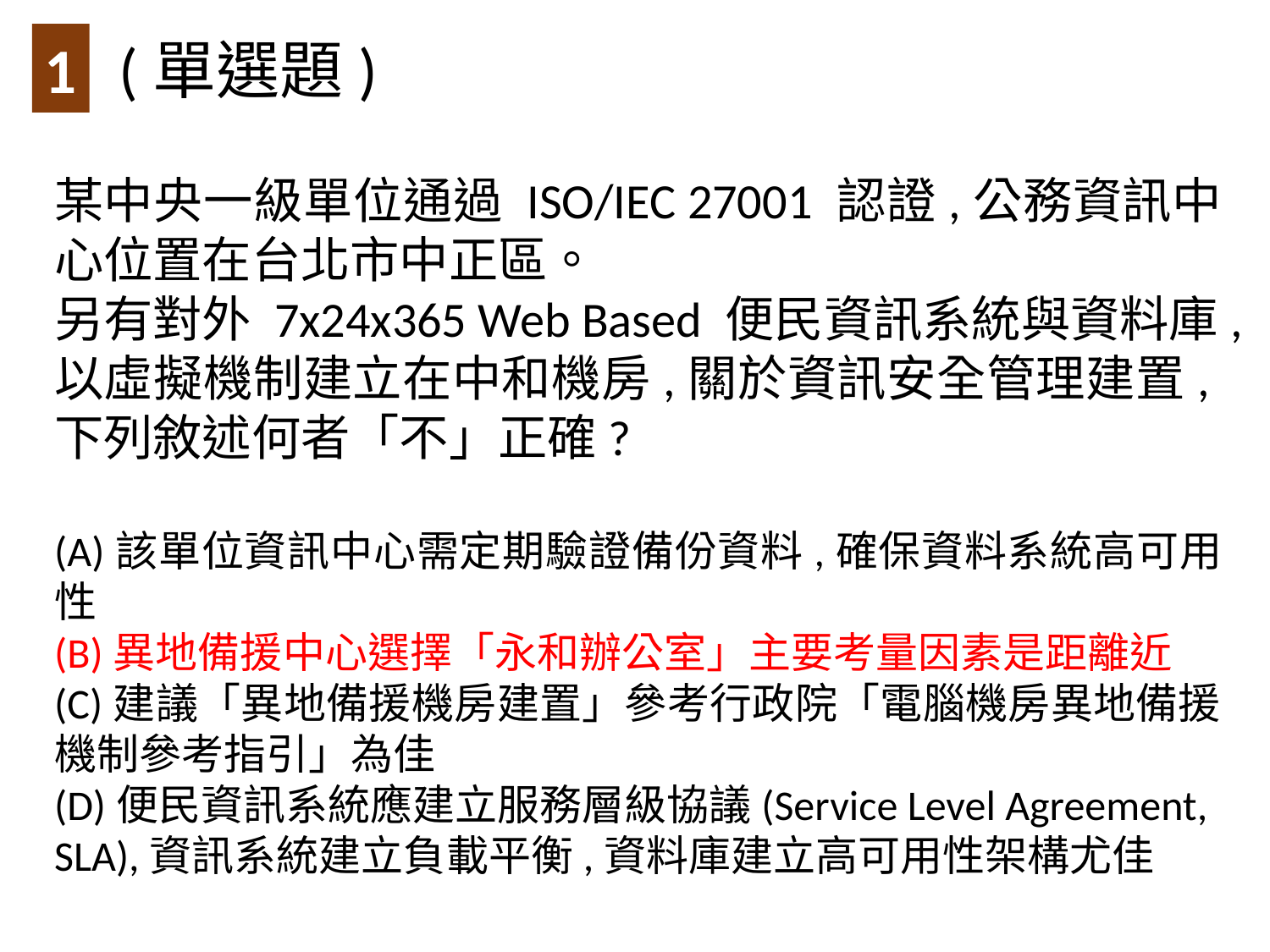

(單選題)
1
某中央一級單位通過 ISO/IEC 27001 認證,公務資訊中心位置在台北市中正區。
另有對外 7x24x365 Web Based 便民資訊系統與資料庫,以虛擬機制建立在中和機房,關於資訊安全管理建置,下列敘述何者「不」正確?

(A)該單位資訊中心需定期驗證備份資料,確保資料系統高可用性
(B)異地備援中心選擇「永和辦公室」主要考量因素是距離近
(C)建議「異地備援機房建置」參考行政院「電腦機房異地備援機制參考指引」為佳
(D)便民資訊系統應建立服務層級協議(Service Level Agreement,
SLA),資訊系統建立負載平衡,資料庫建立高可用性架構尤佳